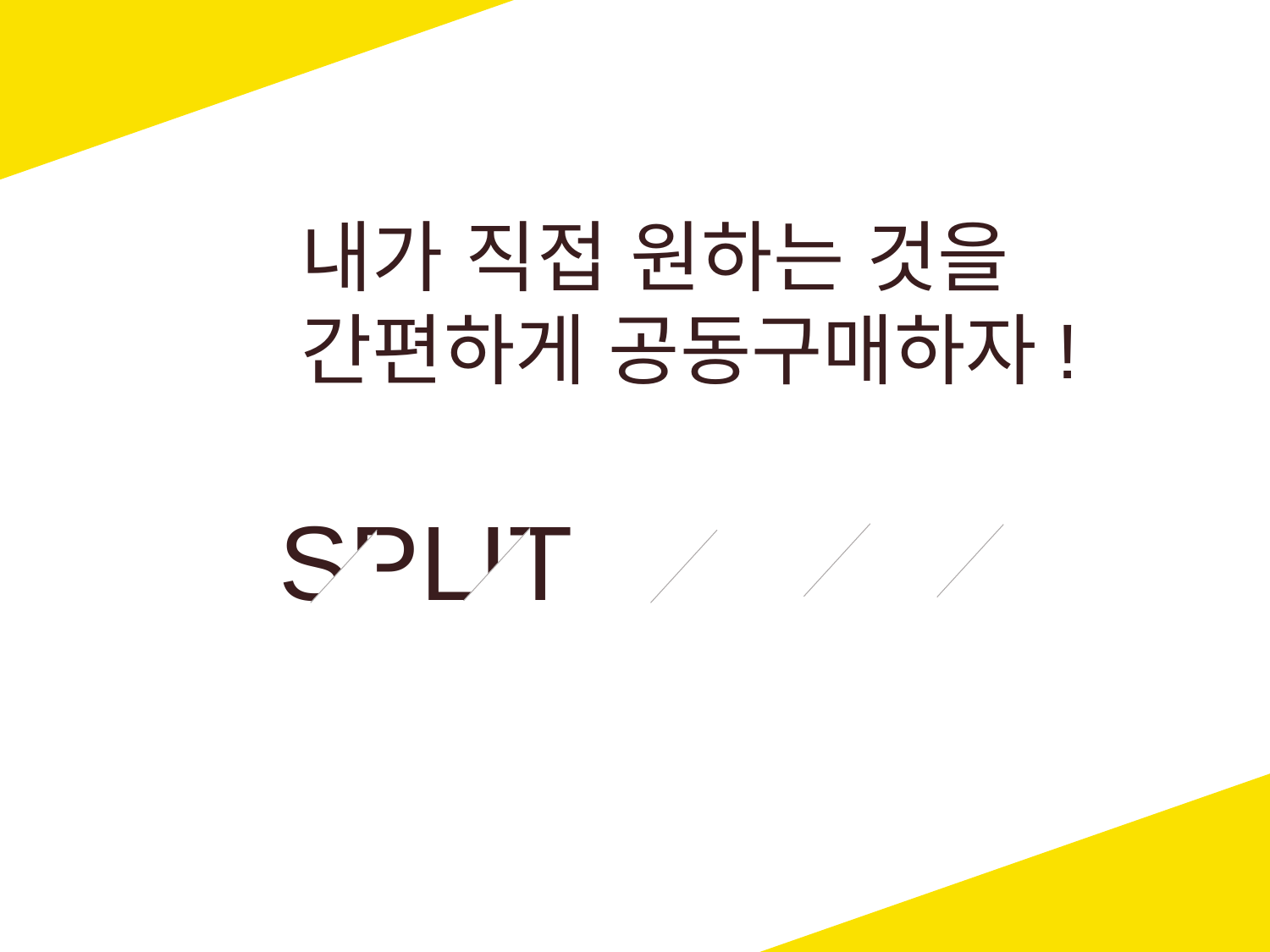

내가 직접 원하는 것을 간편하게 공동구매하자!
SPLIT